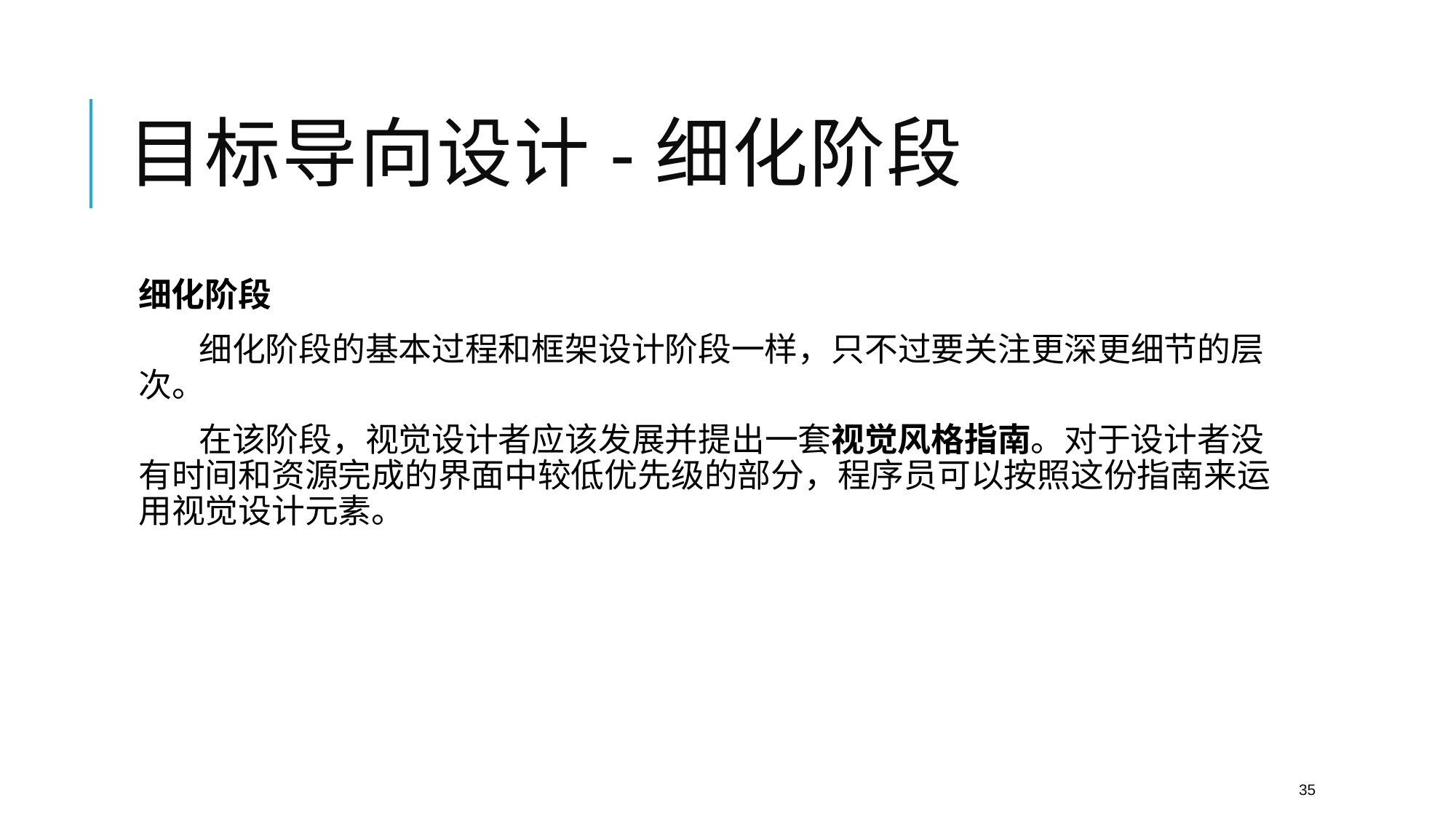

35
# 目标导向设计-细化阶段
细化阶段
       细化阶段的基本过程和框架设计阶段一样，只不过要关注更深更细节的层次。
       在该阶段，视觉设计者应该发展并提出一套视觉风格指南。对于设计者没有时间和资源完成的界面中较低优先级的部分，程序员可以按照这份指南来运用视觉设计元素。